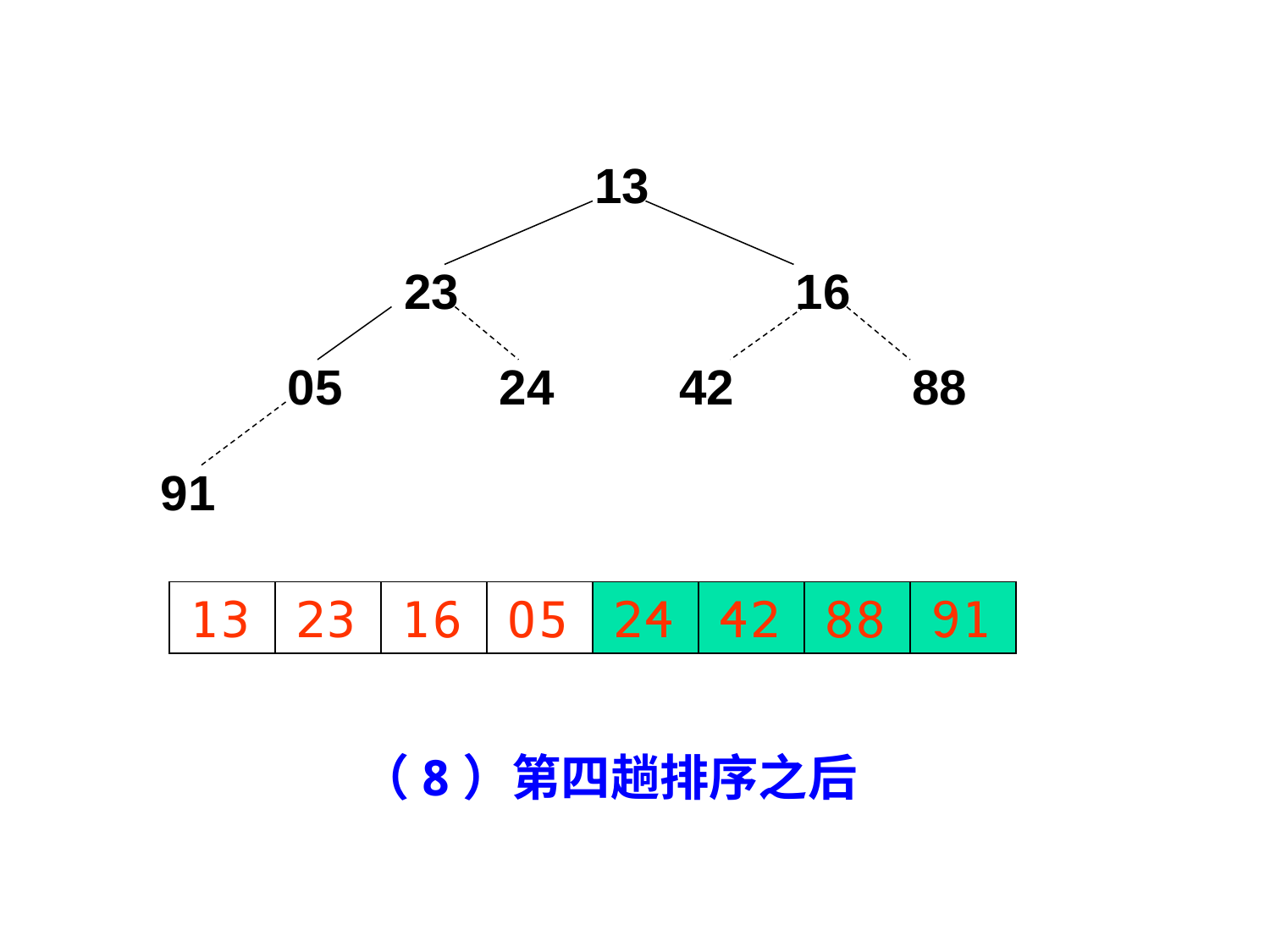

13

23
16

05
24
42
88

91
13
23
16
05
24
42
88
91
（8）第四趟排序之后